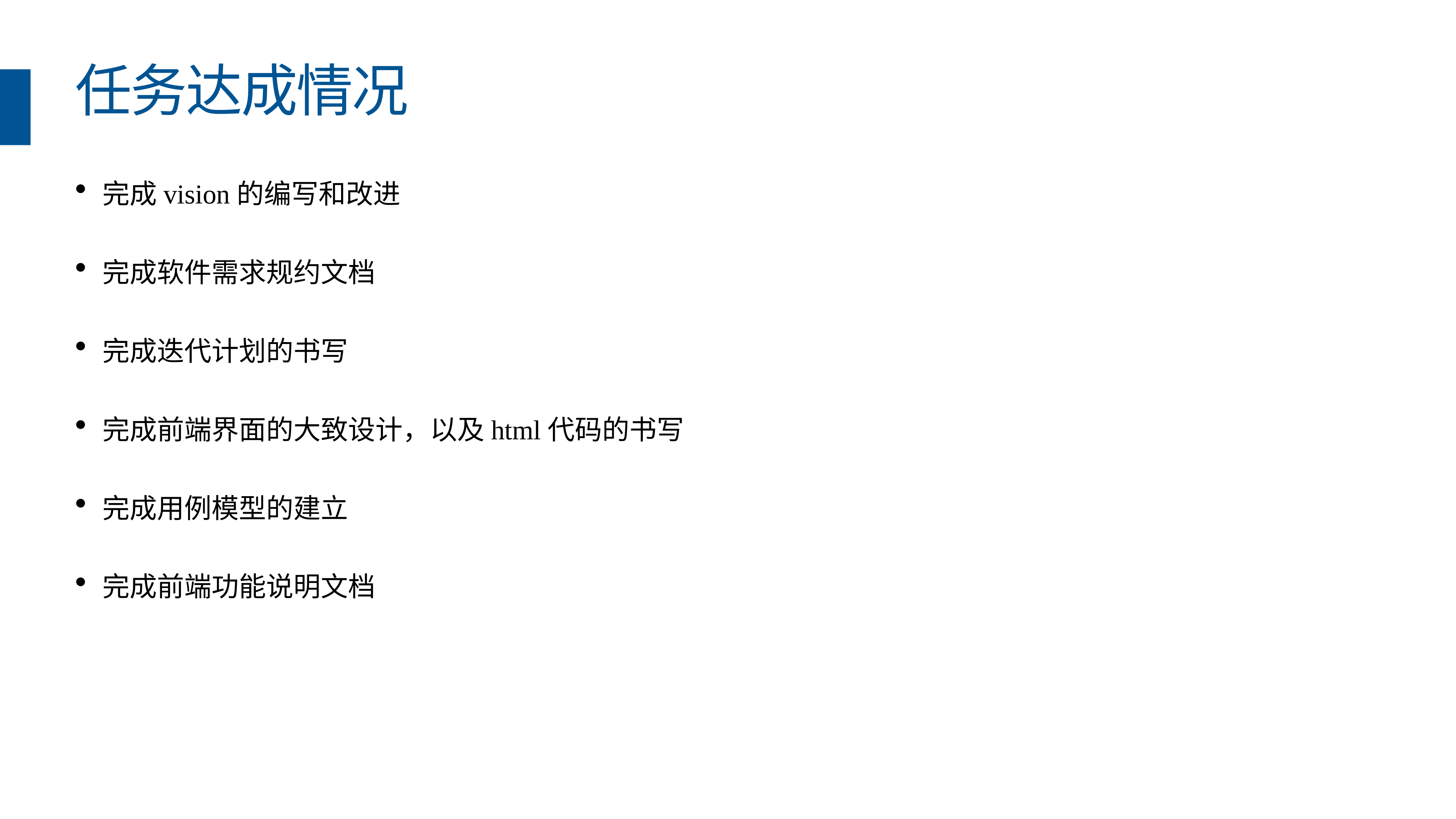

# 任务达成情况
完成vision的编写和改进

完成软件需求规约文档

完成迭代计划的书写

完成前端界面的大致设计，以及html代码的书写

完成用例模型的建立

完成前端功能说明文档